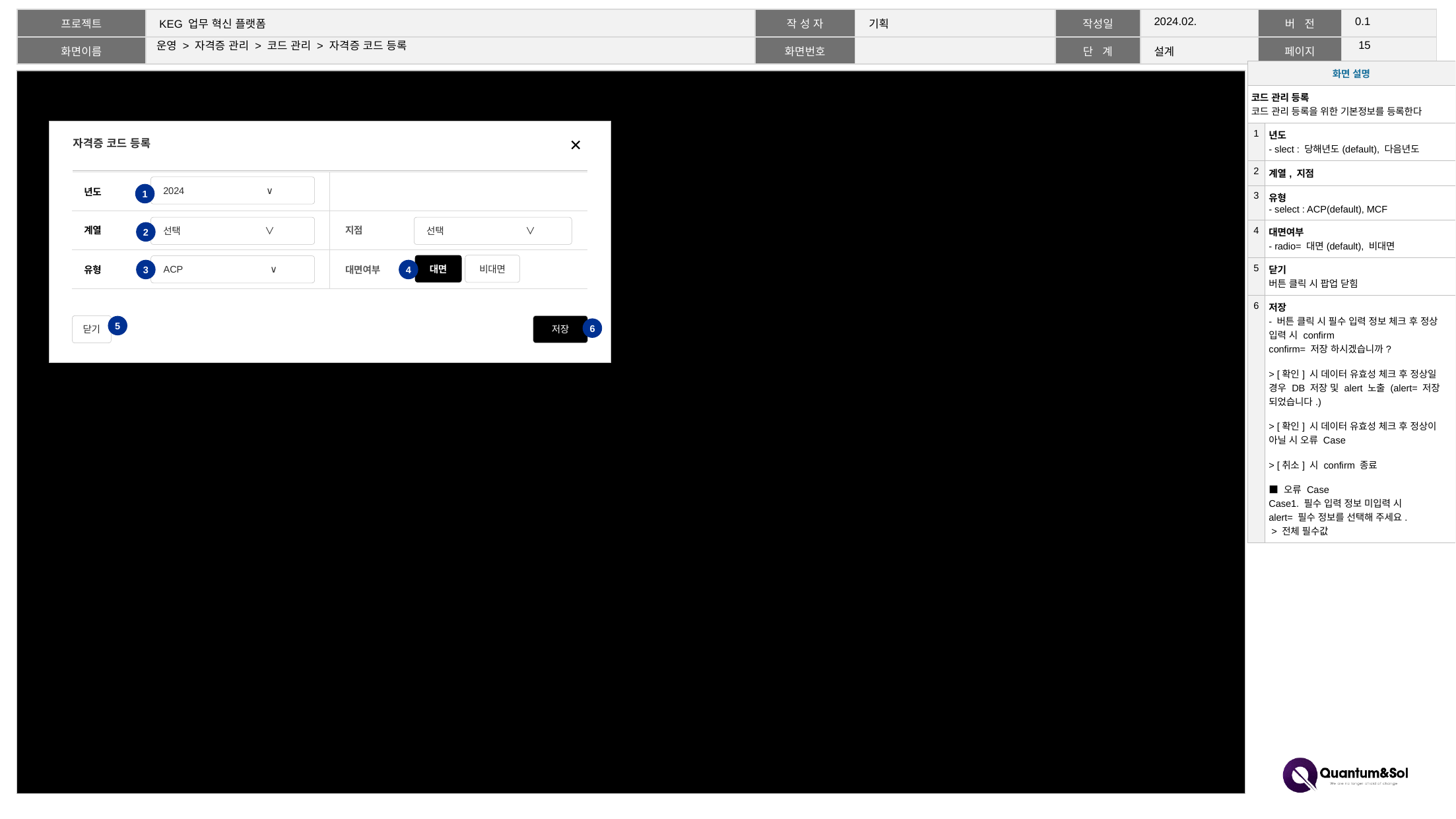

15

# 운영 > 자격증 관리 > 코드 관리 > 자격증 코드 등록
| 화면 설명 |  |
| --- | --- |
| 코드 관리 등록 코드 관리 등록을 위한 기본정보를 등록한다 |  |
| 1 | 년도 - slect : 당해년도(default), 다음년도 |
| 2 | 계열, 지점 |
| 3 | 유형 - select : ACP(default), MCF |
| 4 | 대면여부 - radio= 대면(default), 비대면 |
| 5 | 닫기 버튼 클릭 시 팝업 닫힘 |
| 6 | 저장 - 버튼 클릭 시 필수 입력 정보 체크 후 정상 입력 시 confirm confirm= 저장 하시겠습니까? > [확인] 시 데이터 유효성 체크 후 정상일 경우 DB 저장 및 alert 노출 (alert= 저장 되었습니다.) > [확인] 시 데이터 유효성 체크 후 정상이 아닐 시 오류 Case > [취소] 시 confirm 종료 ■ 오류 Case Case1. 필수 입력 정보 미입력 시 alert= 필수 정보를 선택해 주세요. > 전체 필수값 |
자격증 코드 등록
| 년도 |  |  |  |
| --- | --- | --- | --- |
| 계열 |  | 지점 |  |
| 유형 |  | 대면여부 |  |
2024                               ∨
1
선택                                ∨
선택                               ∨
2
대면
비대면
ACP                                 ∨
3
4
닫기
저장
5
6